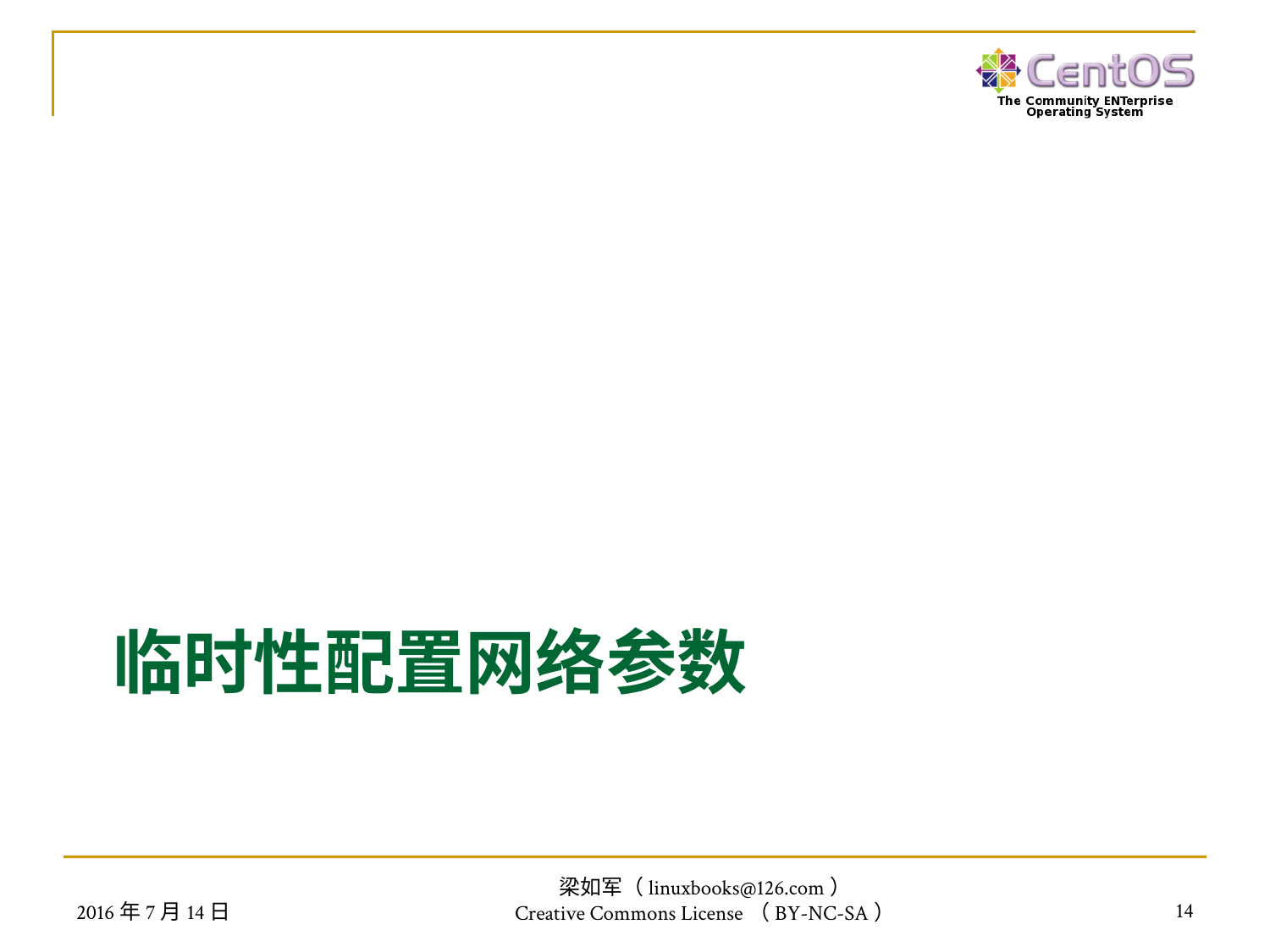

# 临时性配置网络参数
2016年7月14日
14
梁如军（linuxbooks@126.com）
Creative Commons License（BY-NC-SA）